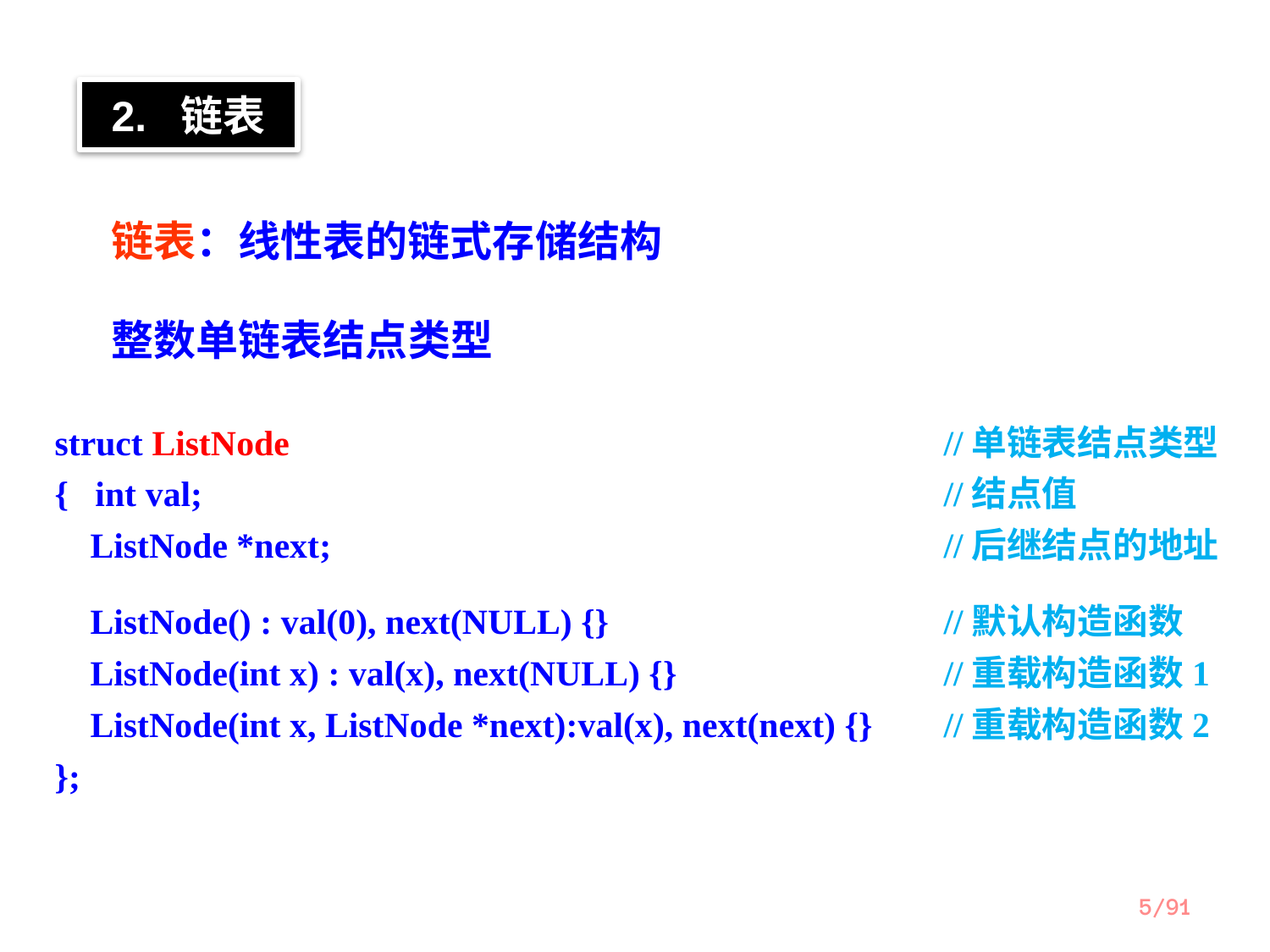

2.  链表
链表：线性表的链式存储结构
整数单链表结点类型
struct ListNode						//单链表结点类型
{   int val; 						//结点值
    ListNode *next; 					//后继结点的地址
    ListNode() : val(0), next(NULL) {} 			//默认构造函数
    ListNode(int x) : val(x), next(NULL) {} 			//重载构造函数1
    ListNode(int x, ListNode *next):val(x), next(next) {}	//重载构造函数2
};
5/91